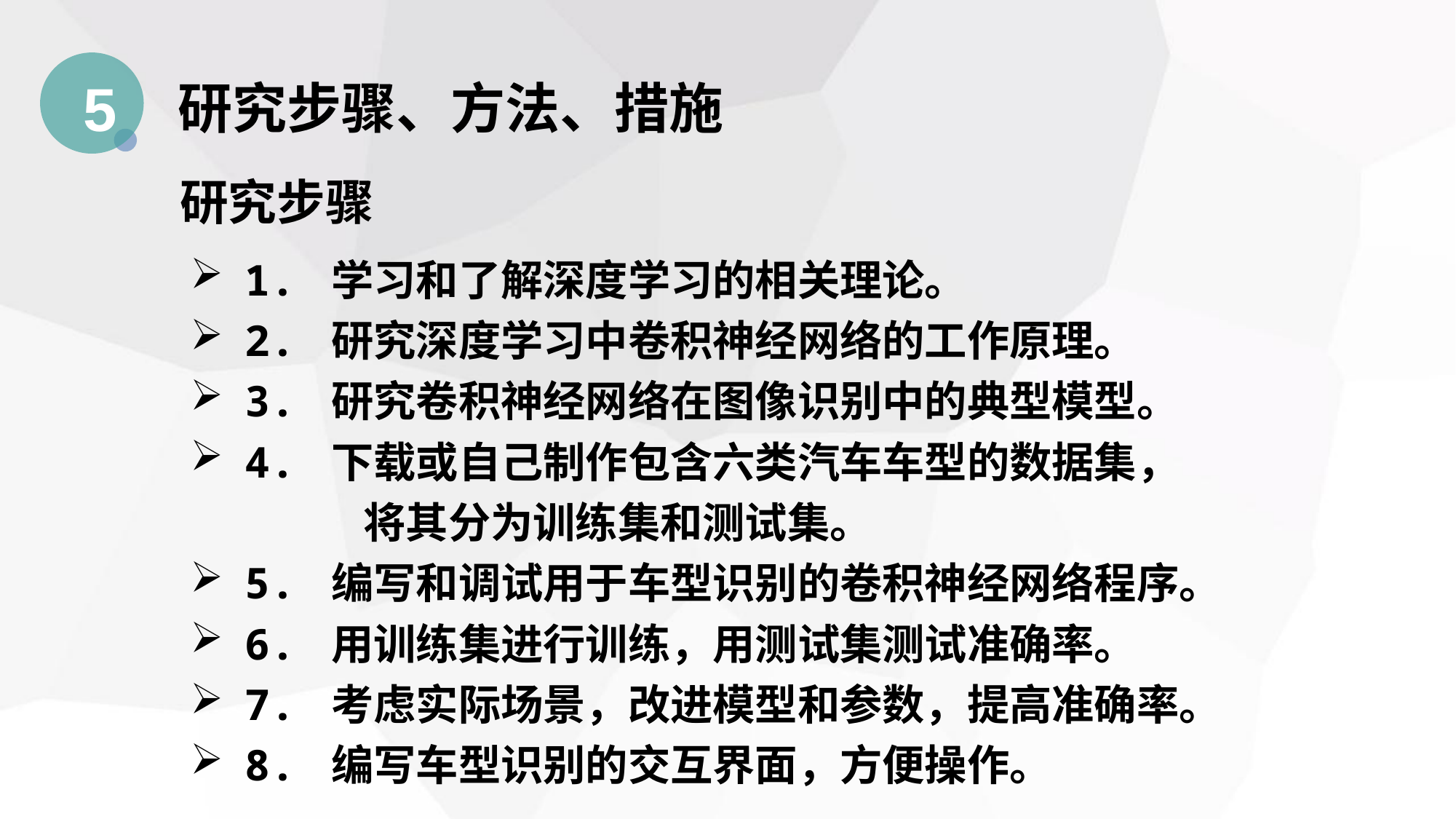

5
研究步骤、方法、措施

研究步骤
1. 学习和了解深度学习的相关理论。
2. 研究深度学习中卷积神经网络的工作原理。
3. 研究卷积神经网络在图像识别中的典型模型。
4. 下载或自己制作包含六类汽车车型的数据集，         	 将其分为训练集和测试集。
5. 编写和调试用于车型识别的卷积神经网络程序。
6. 用训练集进行训练，用测试集测试准确率。
7. 考虑实际场景，改进模型和参数，提高准确率。
8. 编写车型识别的交互界面，方便操作。